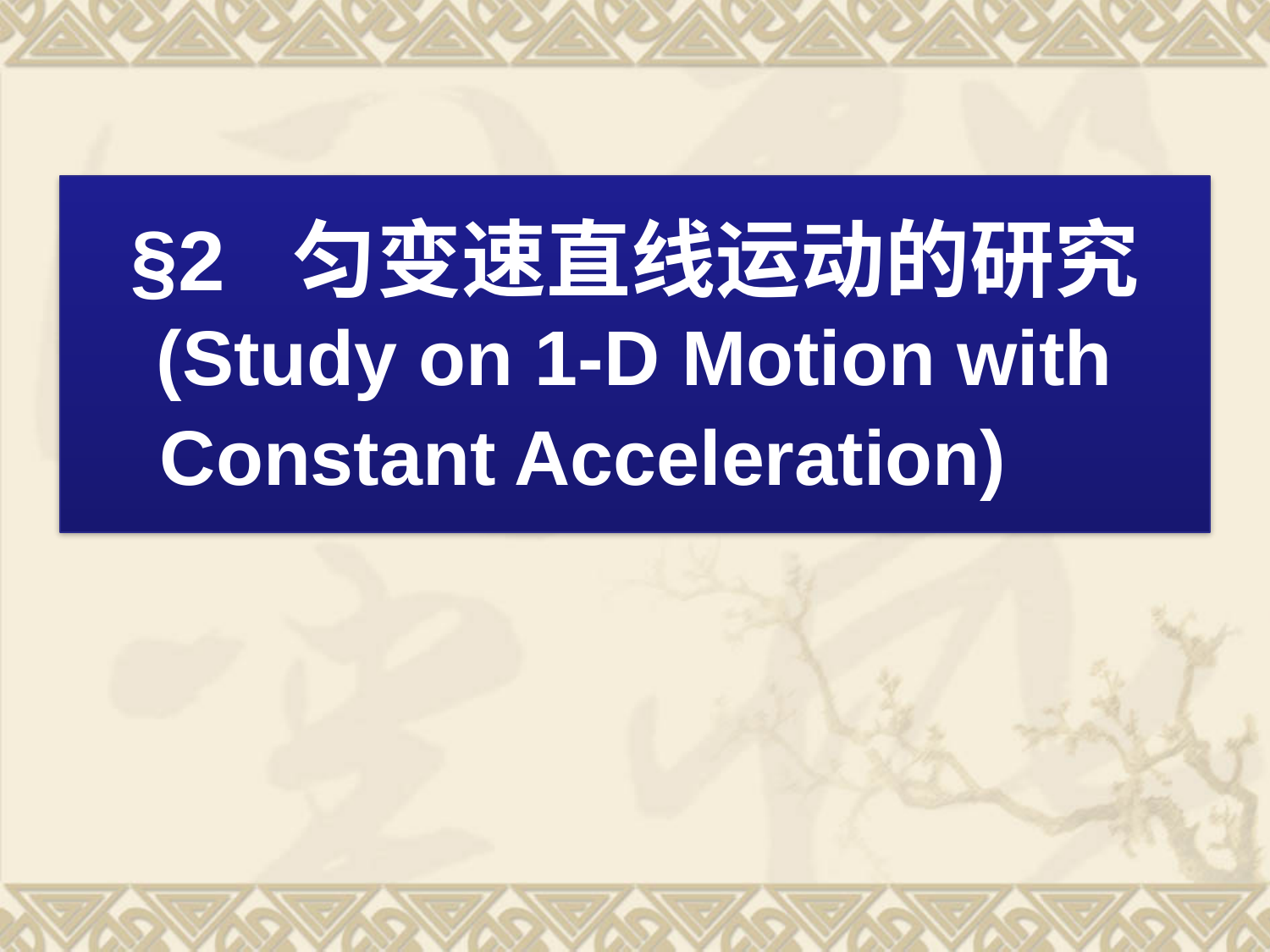

§2  匀变速直线运动的研究
(Study on 1-D Motion with Constant Acceleration)